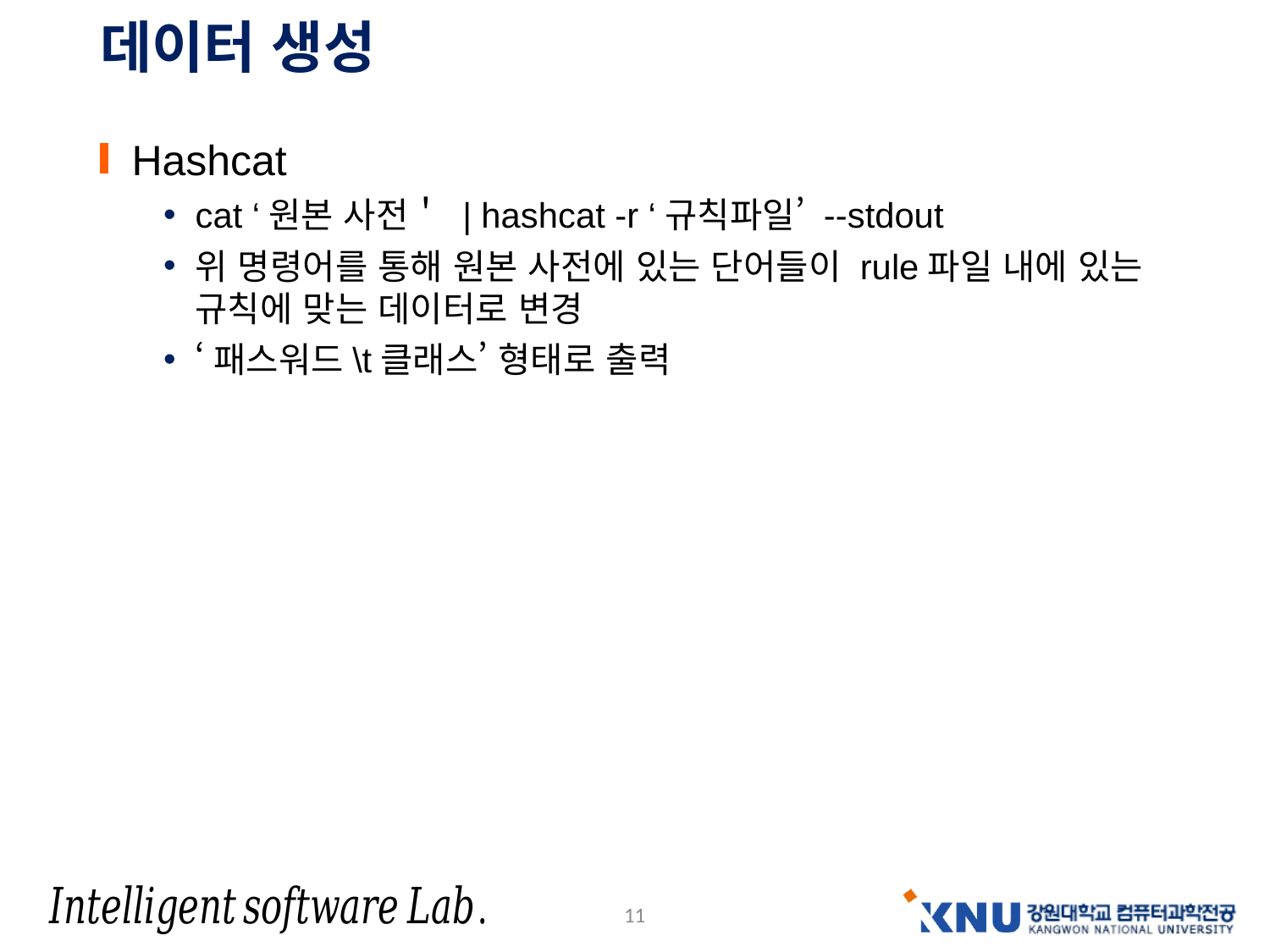

# 데이터 생성
Hashcat
cat ‘원본 사전＇ | hashcat -r ‘규칙파일’ --stdout
위 명령어를 통해 원본 사전에 있는 단어들이 rule파일 내에 있는 규칙에 맞는 데이터로 변경
‘패스워드\t클래스’ 형태로 출력